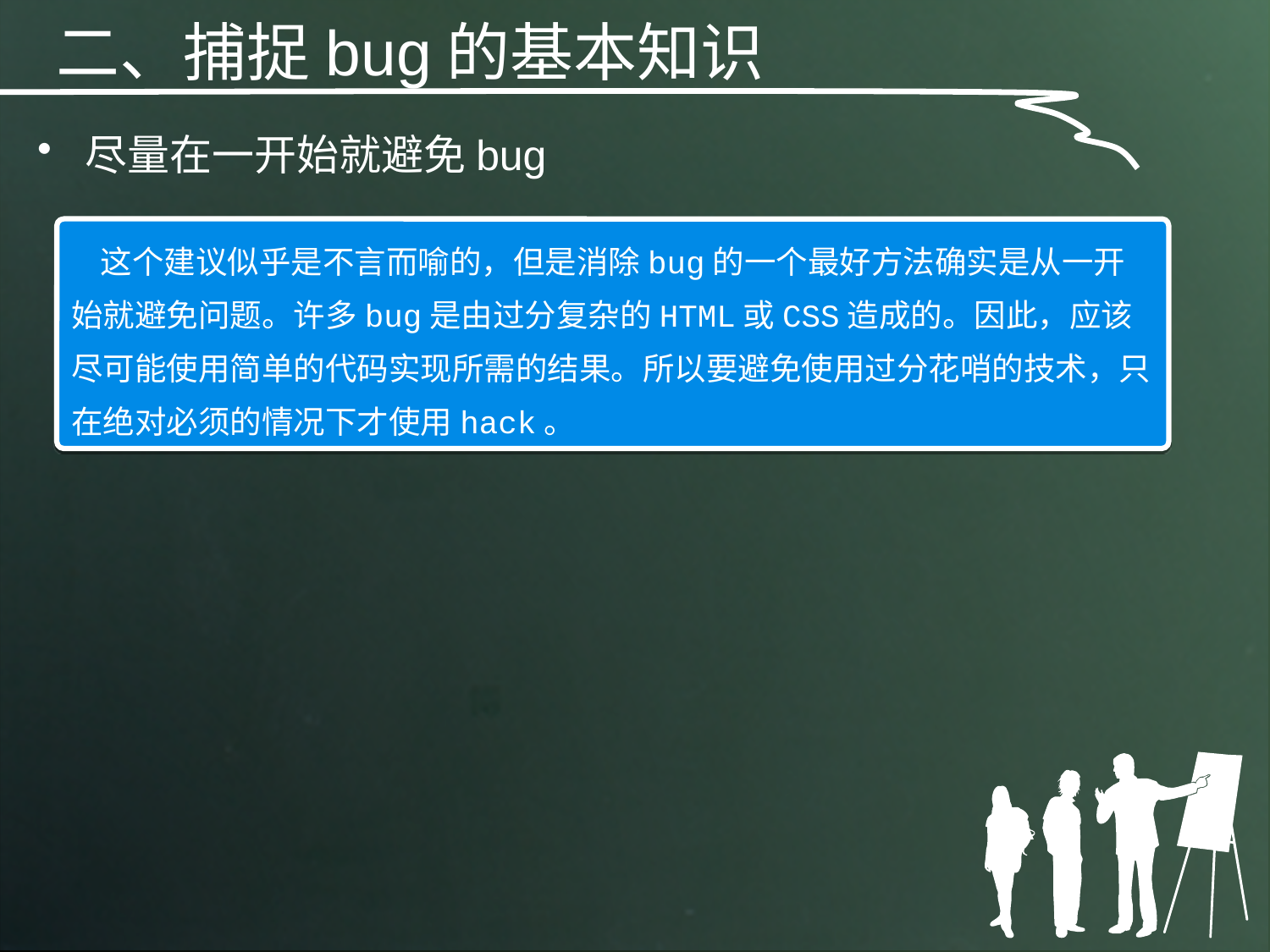

二、捕捉bug的基本知识

尽量在一开始就避免bug

   这个建议似乎是不言而喻的，但是消除bug的一个最好方法确实是从一开始就避免问题。许多bug是由过分复杂的HTML或CSS造成的。因此，应该尽可能使用简单的代码实现所需的结果。所以要避免使用过分花哨的技术，只在绝对必须的情况下才使用hack。